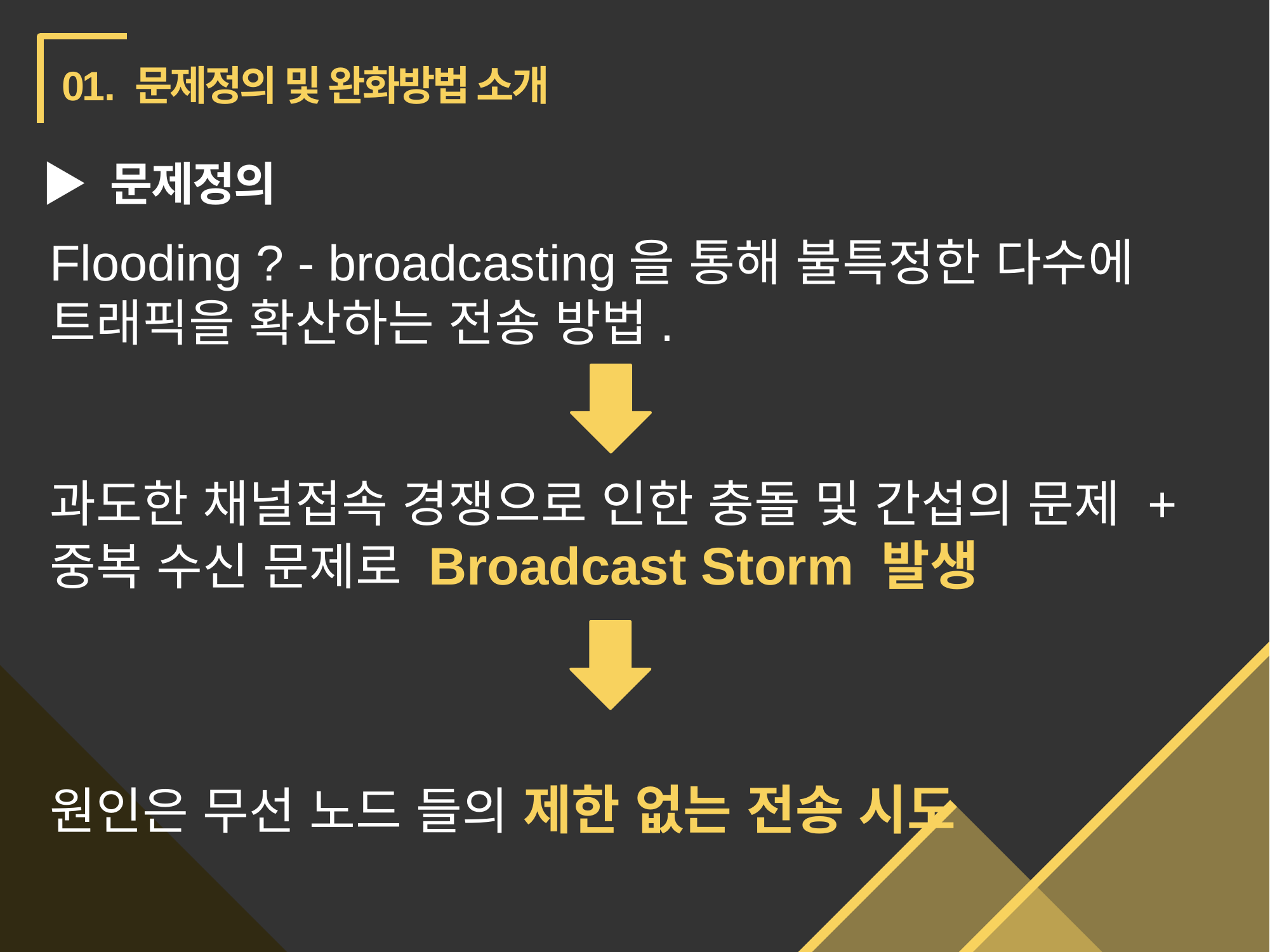

01. 문제정의 및 완화방법 소개
▶ 문제정의
Flooding ? - broadcasting을 통해 불특정한 다수에 트래픽을 확산하는 전송 방법.

과도한 채널접속 경쟁으로 인한 충돌 및 간섭의 문제 + 중복 수신 문제로 Broadcast Storm 발생

원인은 무선 노드 들의 제한 없는 전송 시도